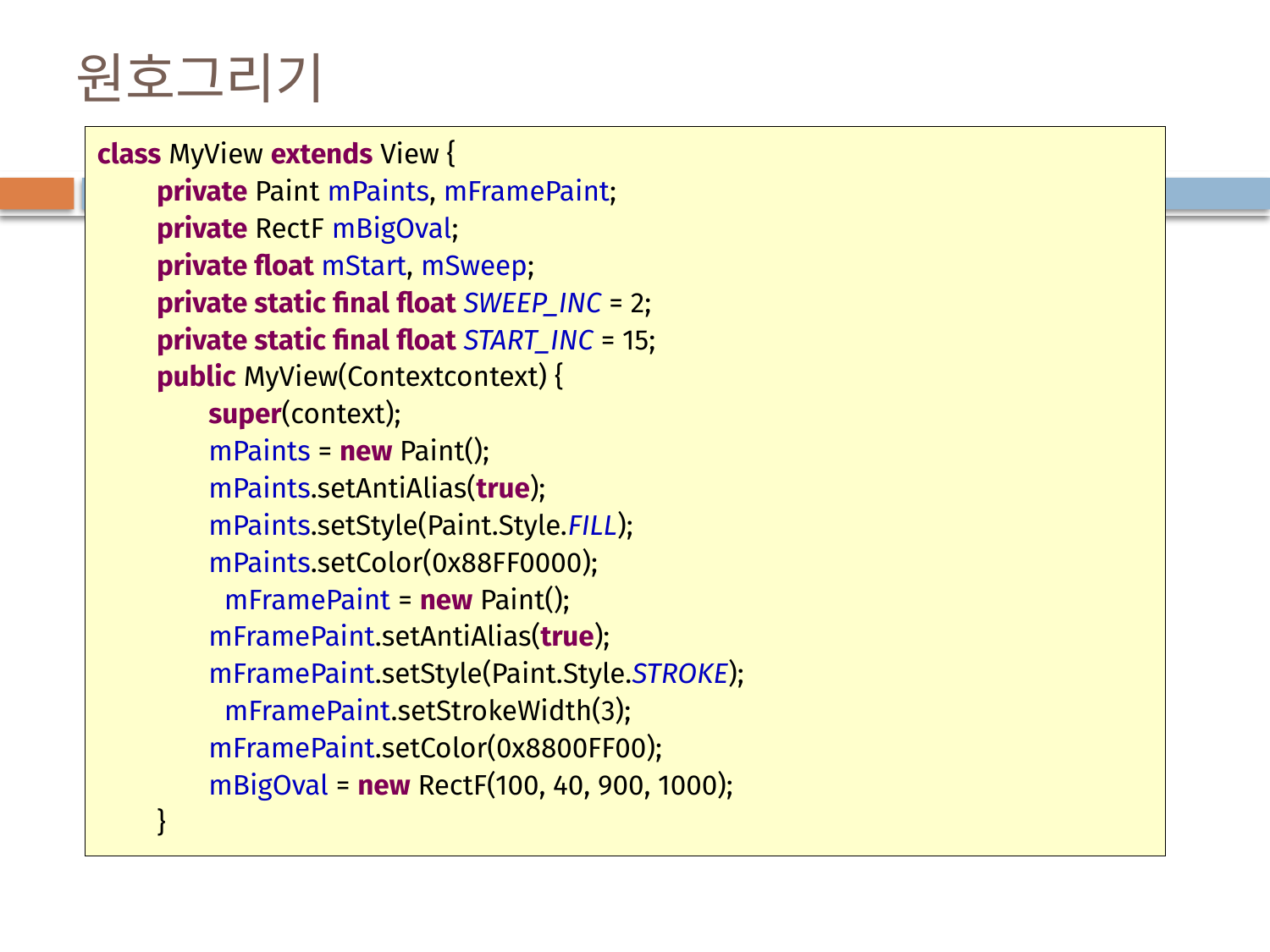

# 원호그리기
class MyView extends View {
        private Paint mPaints, mFramePaint;
        private RectF mBigOval;
        private float mStart, mSweep;
        private static final float SWEEP_INC = 2;
        private static final float START_INC = 15;
        public MyView(Contextcontext) {
               super(context);
               mPaints = new Paint();
               mPaints.setAntiAlias(true);
               mPaints.setStyle(Paint.Style.FILL);
               mPaints.setColor(0x88FF0000);
	mFramePaint = new Paint();
               mFramePaint.setAntiAlias(true);
               mFramePaint.setStyle(Paint.Style.STROKE);
	mFramePaint.setStrokeWidth(3);
               mFramePaint.setColor(0x8800FF00);
               mBigOval = new RectF(100, 40, 900, 1000);
        }